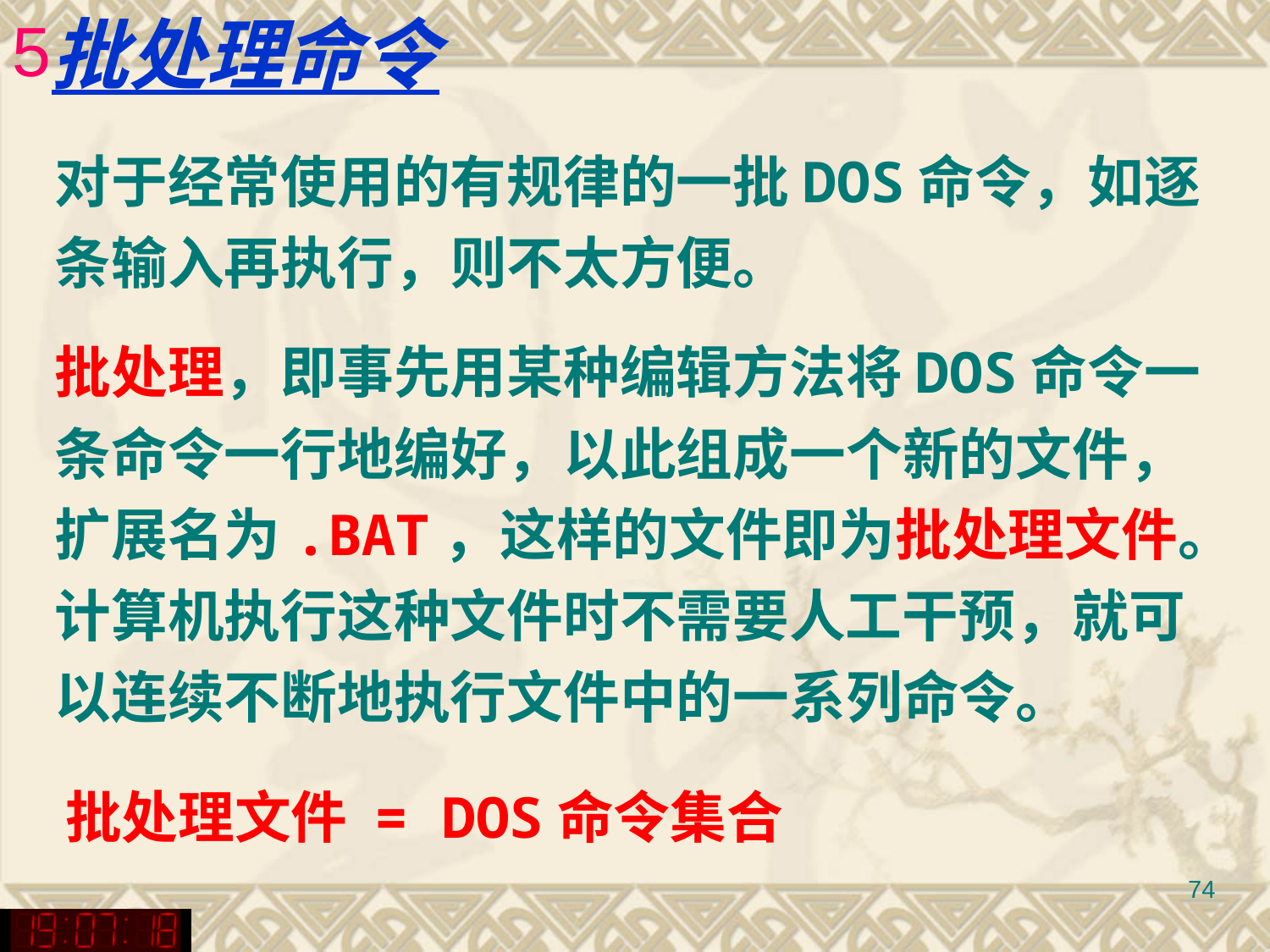

批处理命令
对于经常使用的有规律的一批DOS命令，如逐条输入再执行，则不太方便。
批处理，即事先用某种编辑方法将DOS命令一条命令一行地编好，以此组成一个新的文件，扩展名为.BAT，这样的文件即为批处理文件。计算机执行这种文件时不需要人工干预，就可以连续不断地执行文件中的一系列命令。
批处理文件 = DOS命令集合
74